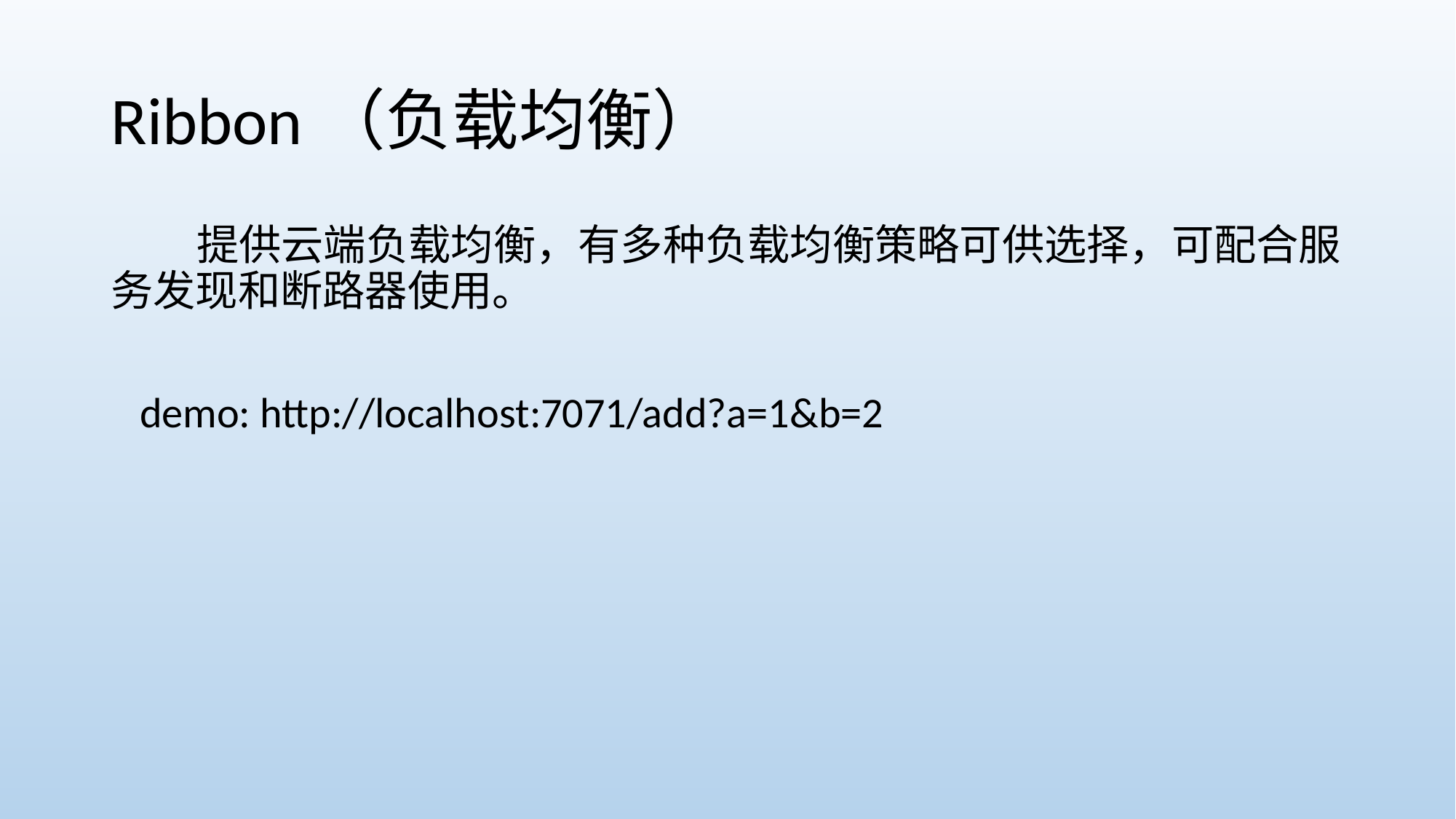

# Ribbon（负载均衡）
        提供云端负载均衡，有多种负载均衡策略可供选择，可配合服务发现和断路器使用。

   demo: http://localhost:7071/add?a=1&b=2